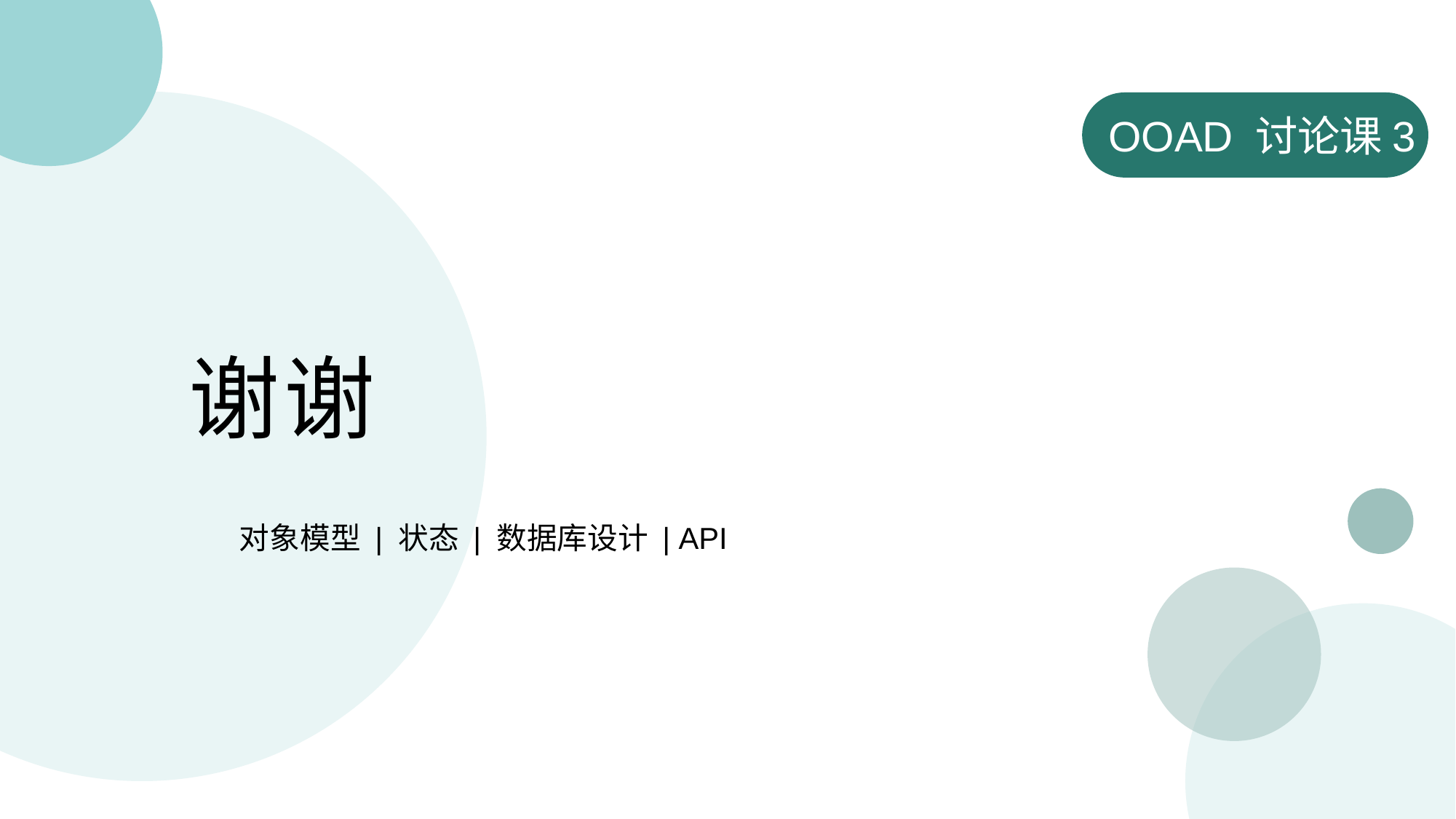

OOAD 讨论课3
谢谢

对象模型 | 状态 | 数据库设计 | API